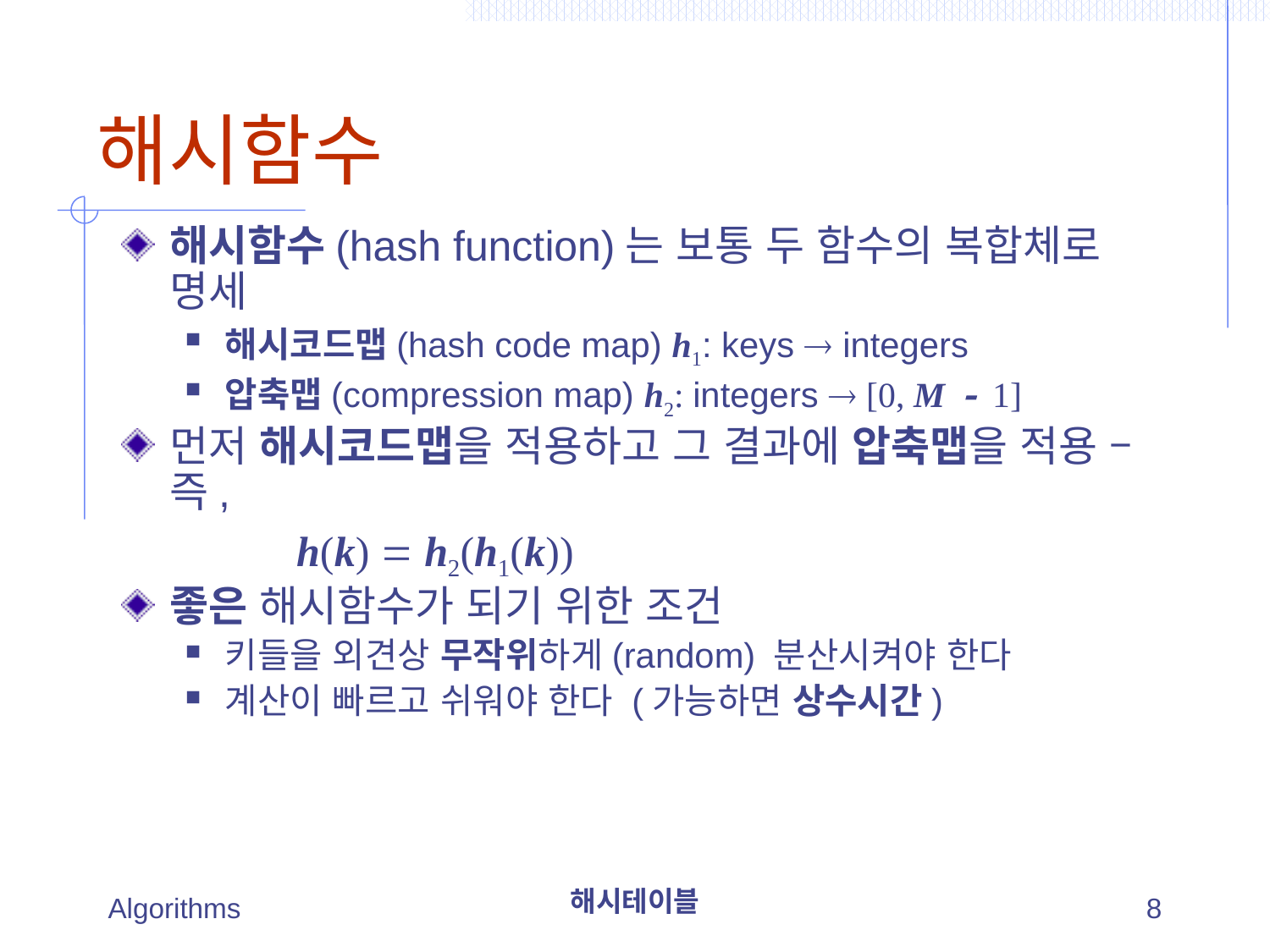

# 해시함수
해시함수(hash function)는 보통 두 함수의 복합체로 명세
해시코드맵(hash code map) h1: keys → integers
압축맵(compression map) h2: integers → [0, M − 1]
먼저 해시코드맵을 적용하고 그 결과에 압축맵을 적용 – 즉,
		h(k) = h2(h1(k))
좋은 해시함수가 되기 위한 조건
키들을 외견상 무작위하게(random) 분산시켜야 한다
계산이 빠르고 쉬워야 한다 (가능하면 상수시간)
Algorithms
해시테이블
8